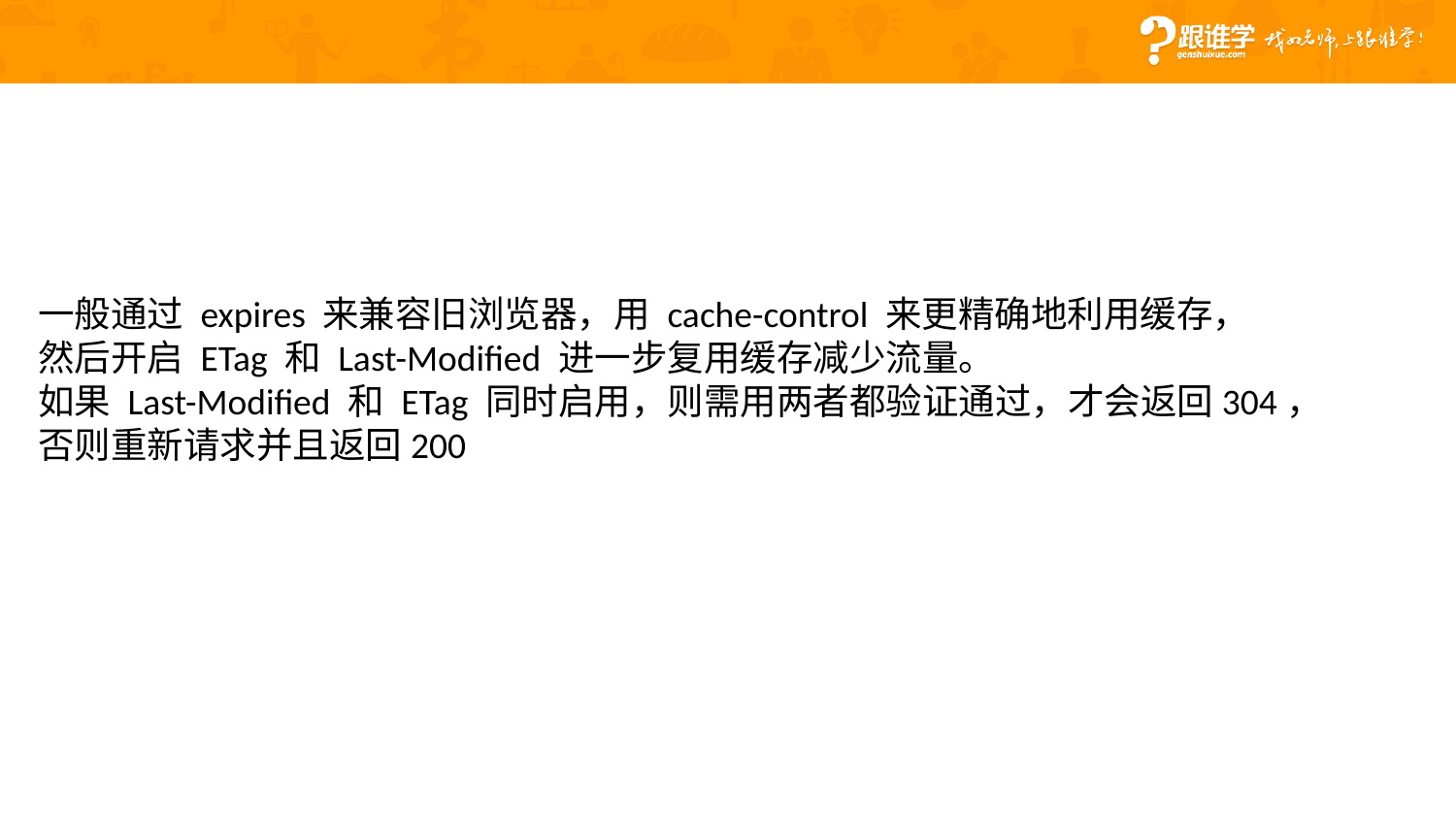

一般通过 expires 来兼容旧浏览器，用 cache-control 来更精确地利用缓存，
然后开启 ETag 和 Last-Modified 进一步复用缓存减少流量。
如果 Last-Modified 和 ETag 同时启用，则需用两者都验证通过，才会返回304，
否则重新请求并且返回200